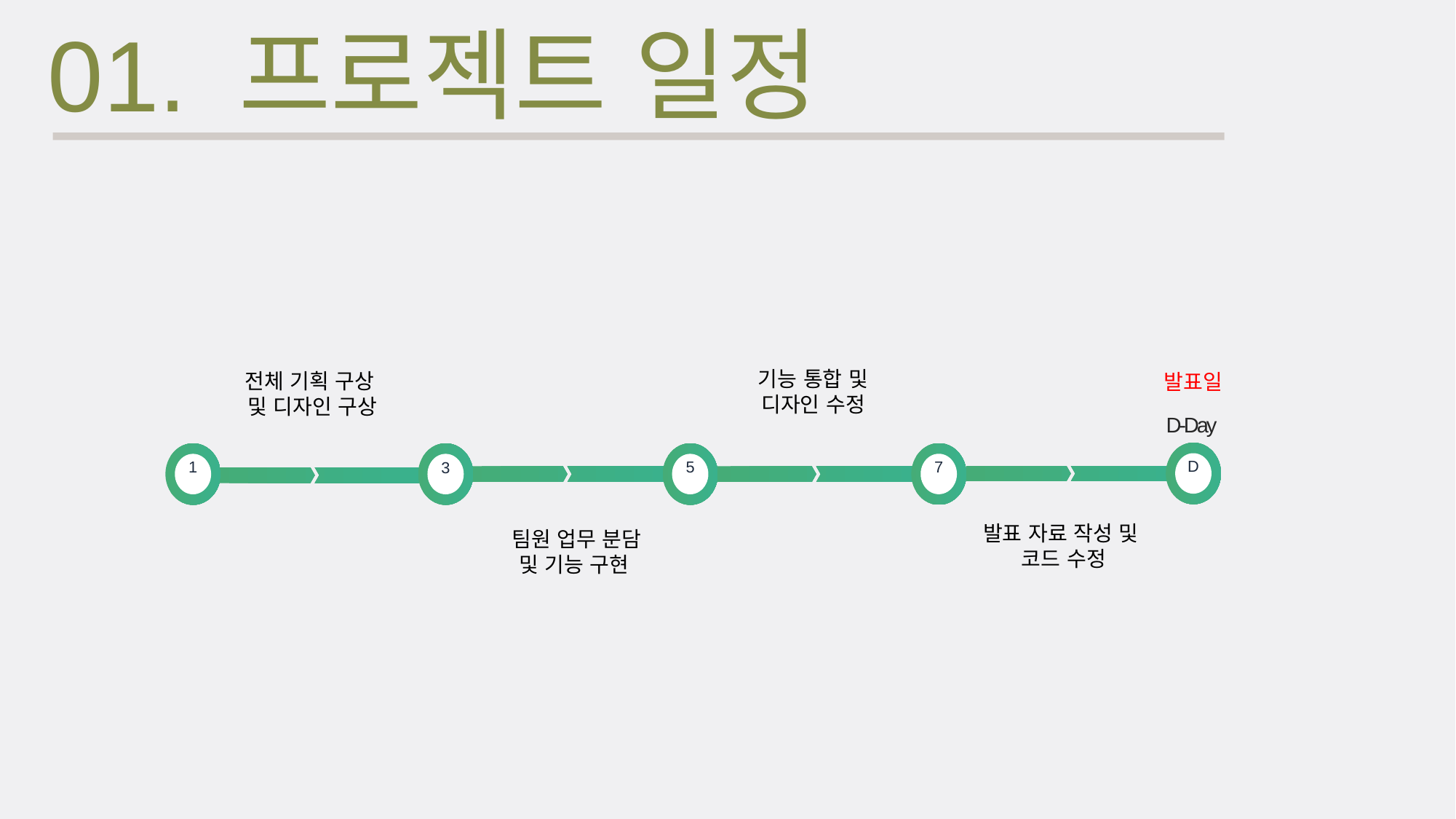

01. 프로젝트 일정

기능 통합 및
디자인 수정
전체 기획 구상
및 디자인 구상
발표일
D-Day

7
1
5
3

D

발표 자료 작성 및
코드 수정
 팀원 업무 분담
및 기능 구현